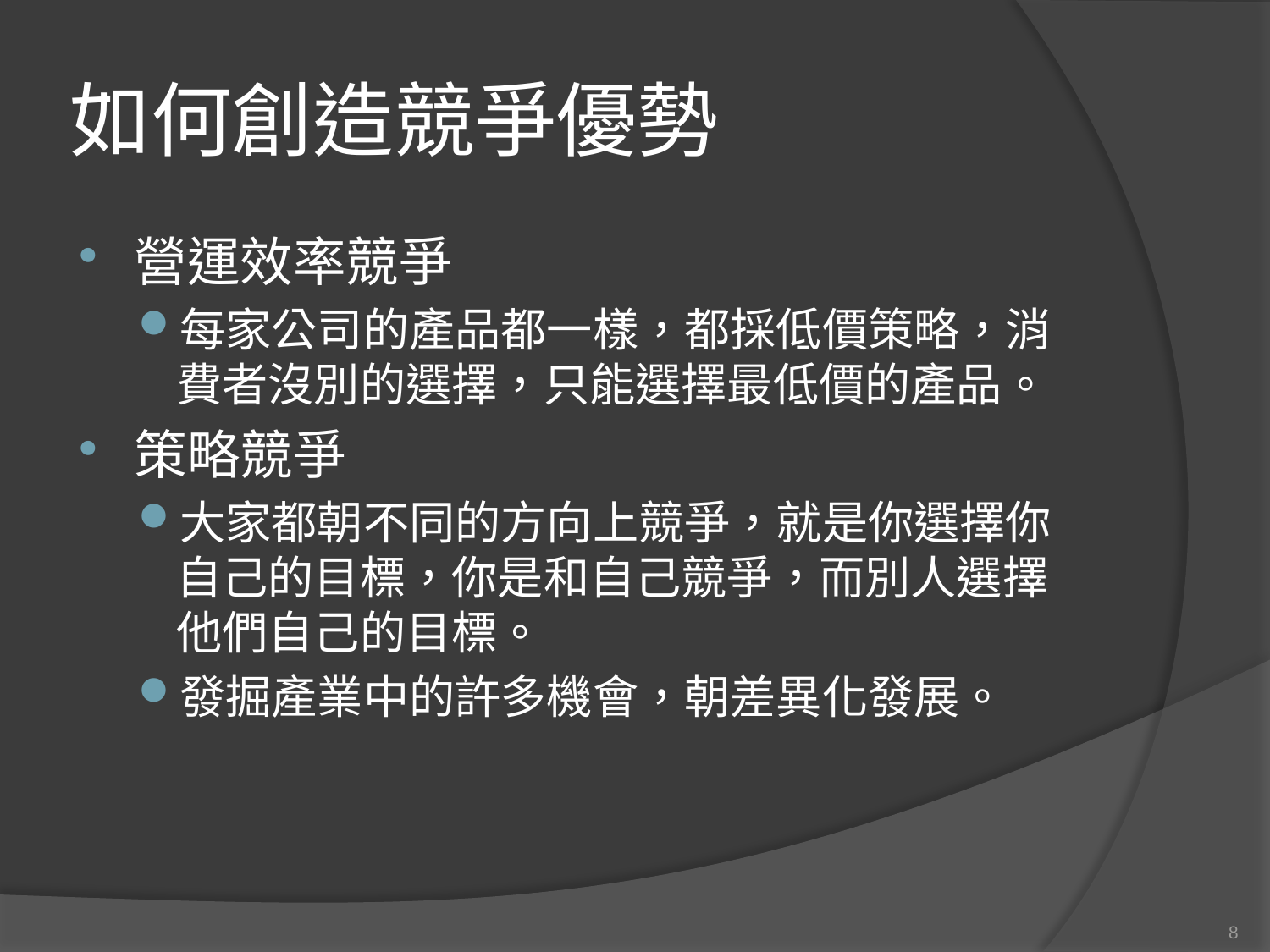

# 如何創造競爭優勢
營運效率競爭
每家公司的產品都一樣，都採低價策略，消費者沒別的選擇，只能選擇最低價的產品。
策略競爭
大家都朝不同的方向上競爭，就是你選擇你自己的目標，你是和自己競爭，而別人選擇他們自己的目標。
發掘產業中的許多機會，朝差異化發展。

8